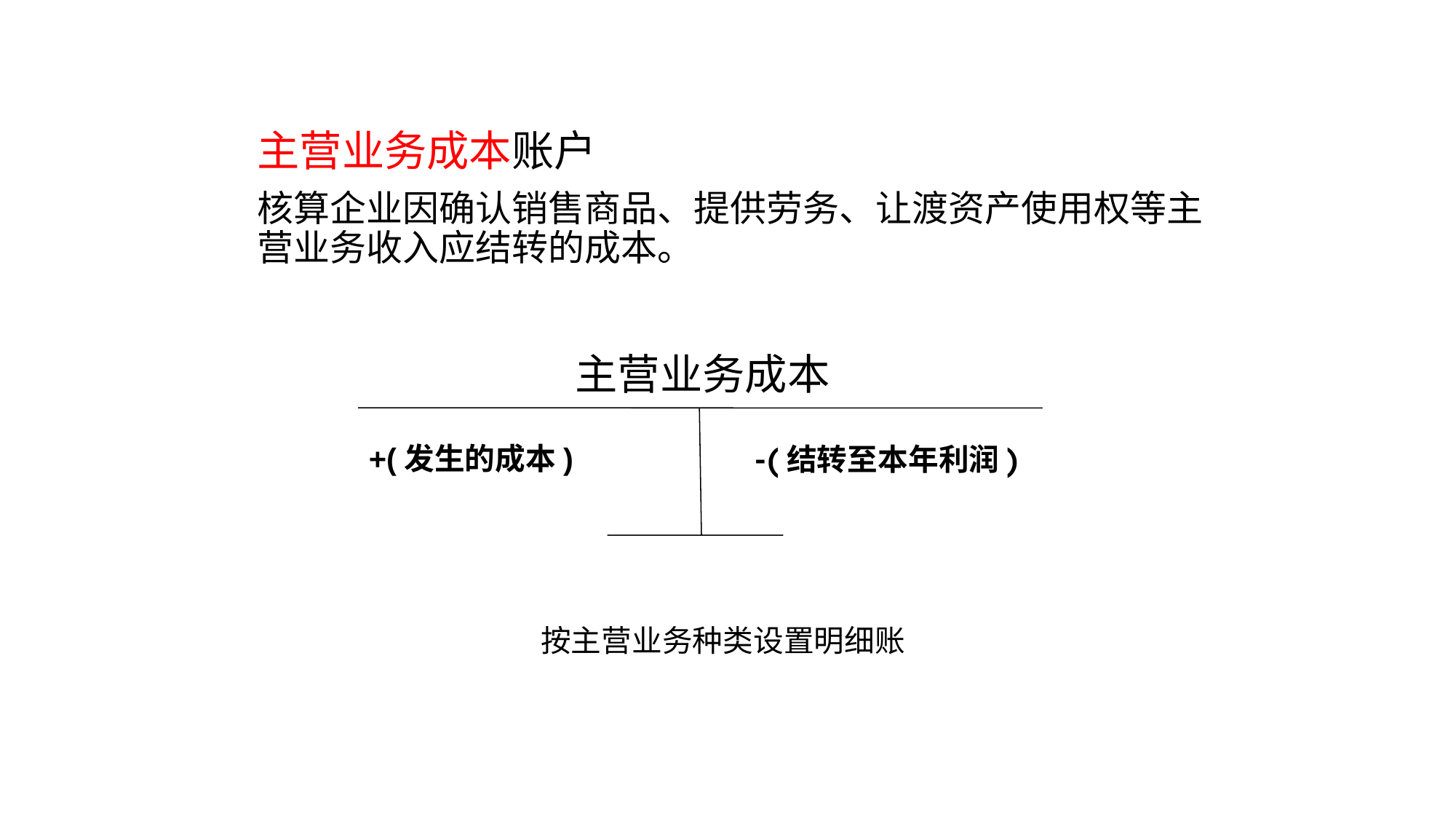

主营业务成本账户
核算企业因确认销售商品、提供劳务、让渡资产使用权等主营业务收入应结转的成本。
主营业务成本

+(发生的成本)
-(结转至本年利润)

按主营业务种类设置明细账